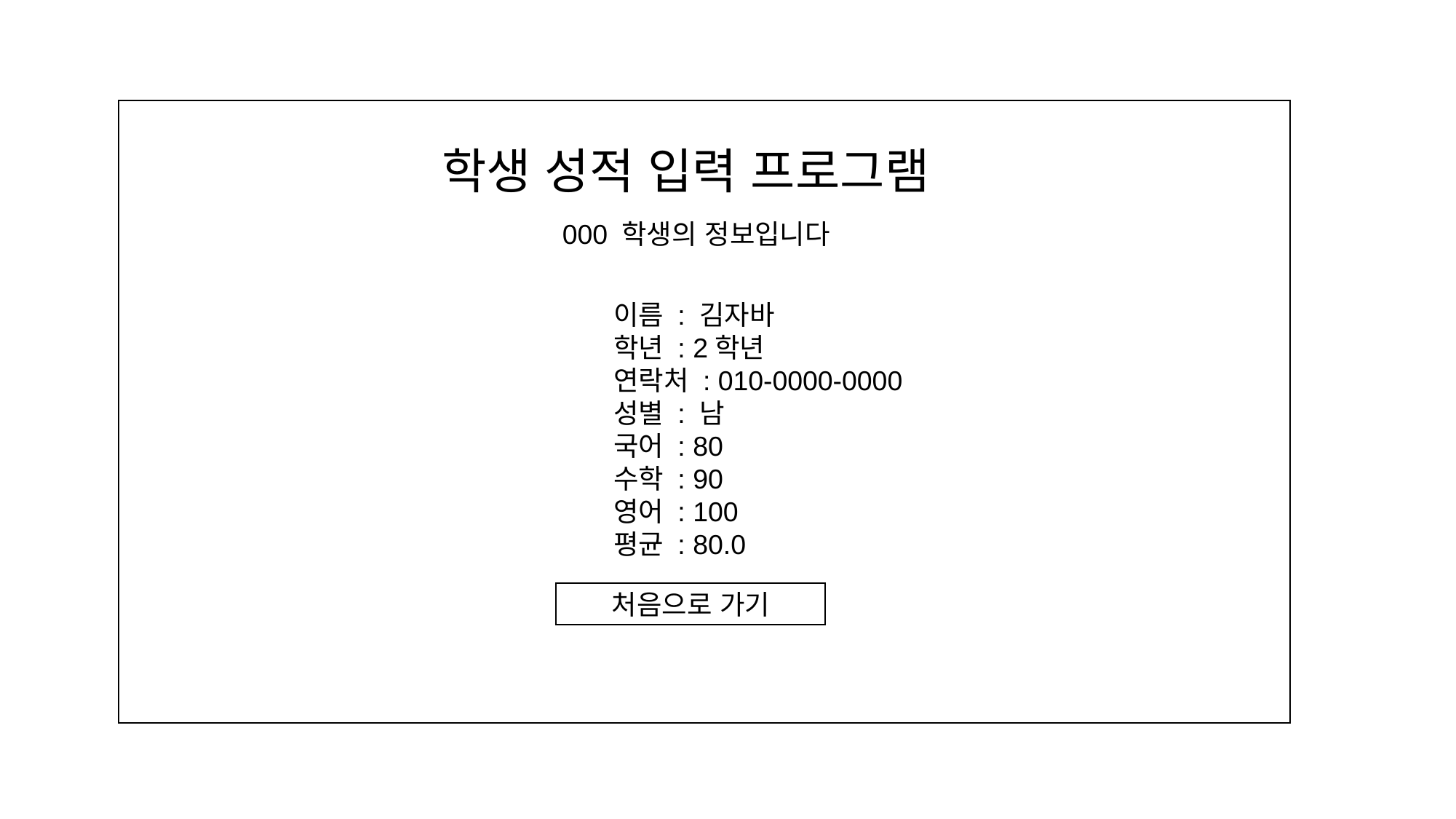

학생 성적 입력 프로그램
000 학생의 정보입니다
이름 : 김자바
학년 : 2학년
연락처 : 010-0000-0000
성별 : 남
국어 : 80
수학 : 90
영어 : 100
평균 : 80.0
처음으로 가기